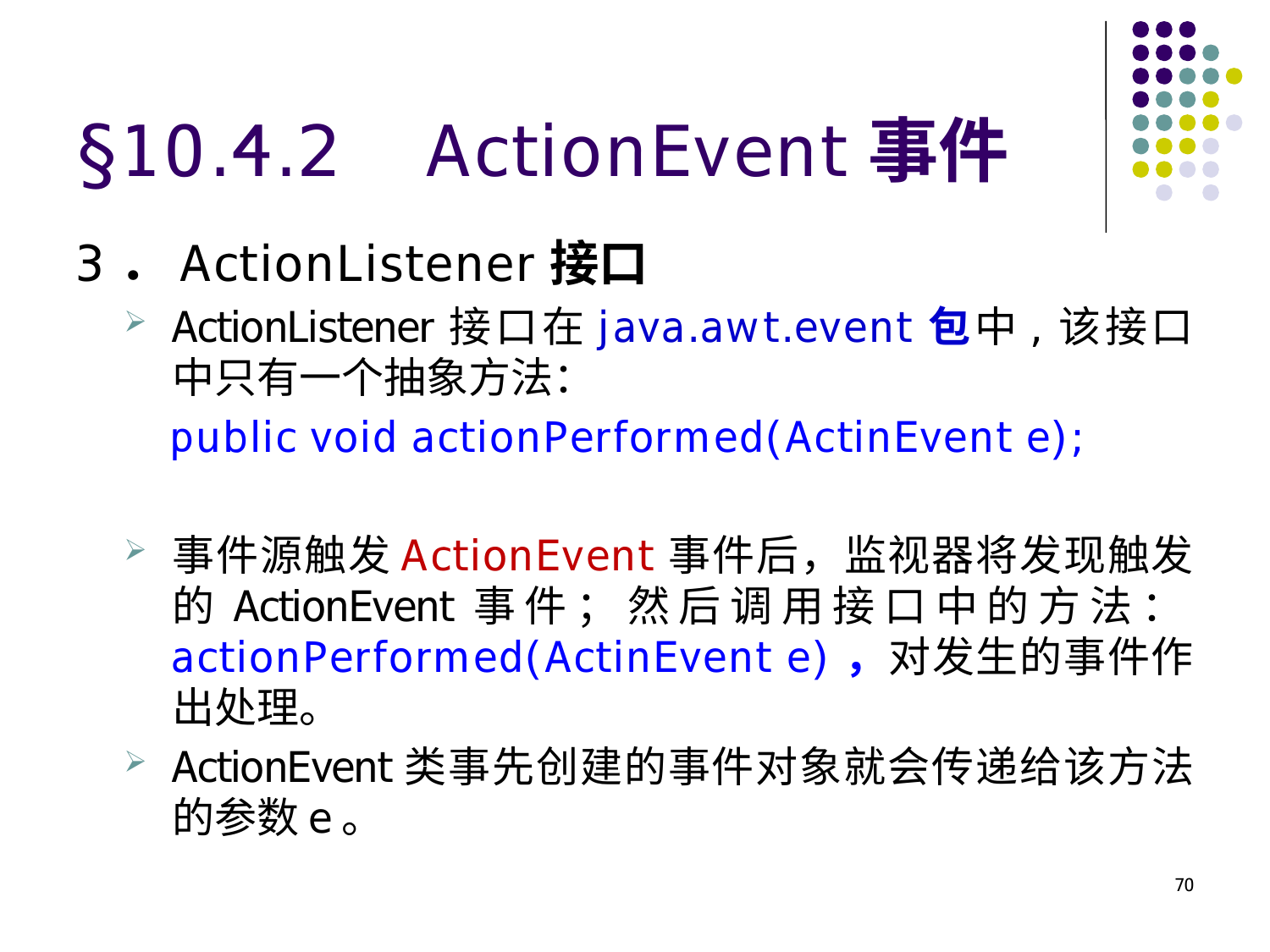

# §10.4.2    ActionEvent事件
3．ActionListener接口
ActionListener接口在java.awt.event包中,该接口中只有一个抽象方法：
public void actionPerformed(ActinEvent e);

事件源触发ActionEvent事件后，监视器将发现触发的ActionEvent事件；然后调用接口中的方法：actionPerformed(ActinEvent e)，对发生的事件作出处理。
ActionEvent类事先创建的事件对象就会传递给该方法的参数e。

70